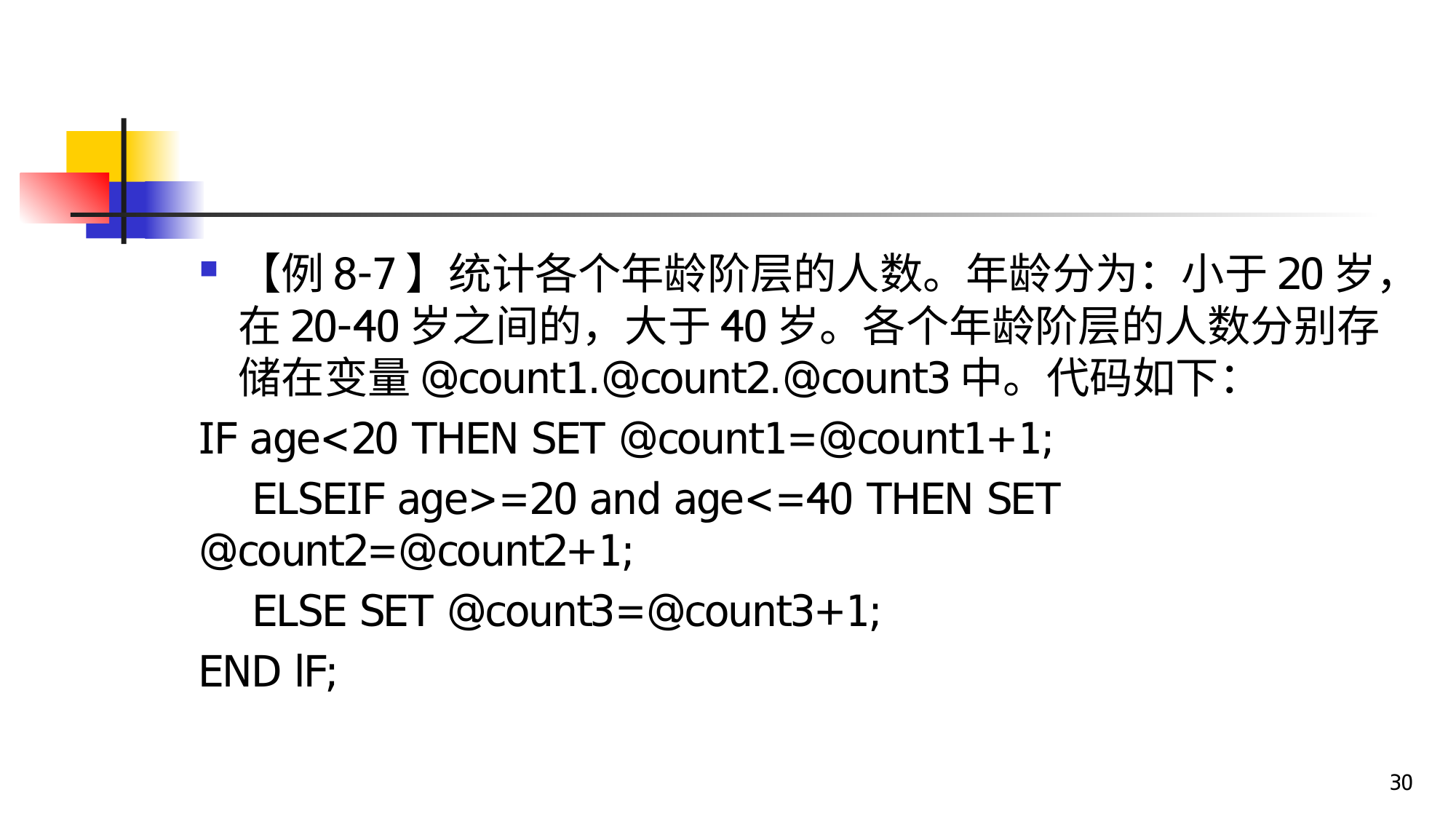

#
【例8-7】统计各个年龄阶层的人数。年龄分为：小于20岁，在20-40岁之间的，大于40岁。各个年龄阶层的人数分别存储在变量@count1.@count2.@count3中。代码如下：
IF age<20 THEN SET @count1=@count1+1;
    ELSEIF age>=20 and age<=40 THEN SET @count2=@count2+1;
    ELSE SET @count3=@count3+1;
END lF;

30